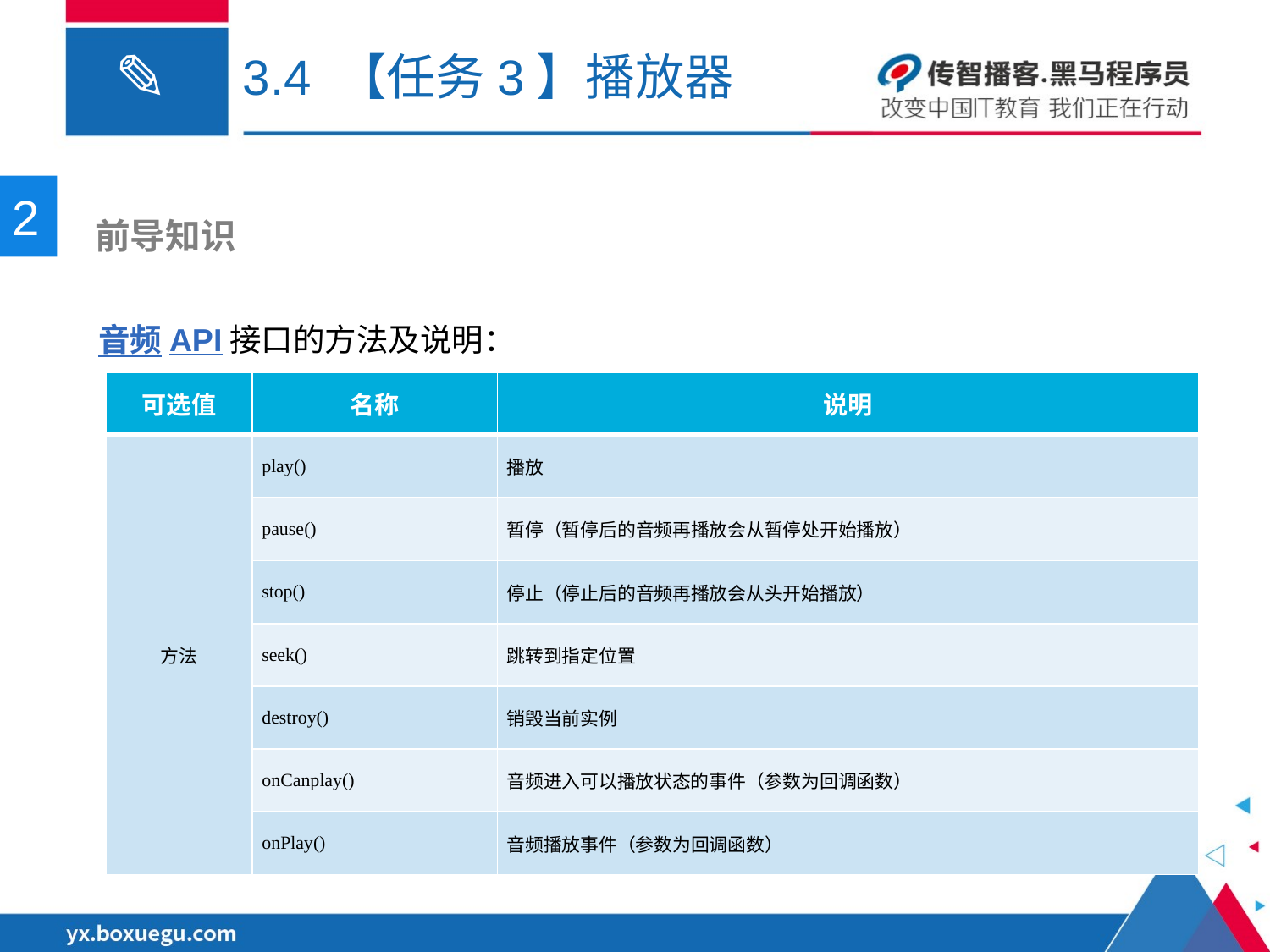

# 3.4 【任务3】播放器

2
  前导知识
音频API接口的方法及说明：
| 可选值 | 名称 | 说明 |
| --- | --- | --- |
| 方法 | play() | 播放 |
|  | pause() | 暂停（暂停后的音频再播放会从暂停处开始播放） |
|  | stop() | 停止（停止后的音频再播放会从头开始播放） |
|  | seek() | 跳转到指定位置 |
|  | destroy() | 销毁当前实例 |
|  | onCanplay() | 音频进入可以播放状态的事件（参数为回调函数） |
|  | onPlay() | 音频播放事件（参数为回调函数） |